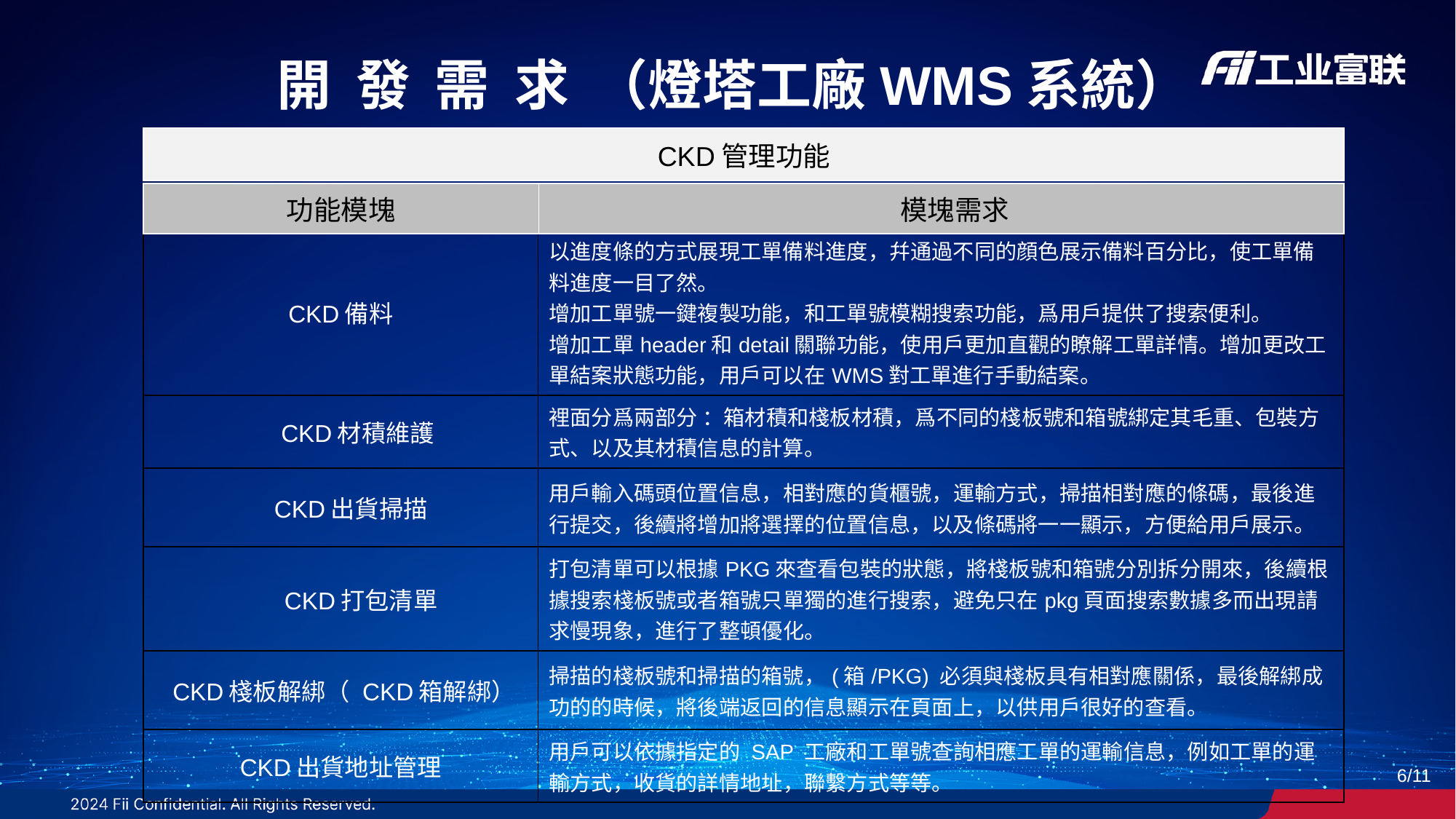

開  發  需  求  （燈塔工廠WMS系統）
| CKD管理功能 |
| --- |
| 功能模塊 | 模塊需求 |
| --- | --- |
| CKD備料 | 以進度條的方式展現工單備料進度，幷通過不同的顔色展示備料百分比，使工單備料進度一目了然。 增加工單號一鍵複製功能，和工單號模糊搜索功能，爲用戶提供了搜索便利。 增加工單header和detail關聯功能，使用戶更加直觀的瞭解工單詳情。增加更改工單結案狀態功能，用戶可以在WMS對工單進行手動結案。 |
| --- | --- |
| CKD材積維護 | 裡面分爲兩部分 ：箱材積和棧板材積，爲不同的棧板號和箱號綁定其毛重、包裝方式、以及其材積信息的計算。 |
| CKD出貨掃描 | 用戶輸入碼頭位置信息，相對應的貨櫃號，運輸方式，掃描相對應的條碼，最後進行提交，後續將增加將選擇的位置信息，以及條碼將一一顯示，方便給用戶展示。 |
| CKD打包清單 | 打包清單可以根據PKG來查看包裝的狀態，將棧板號和箱號分別拆分開來，後續根據搜索棧板號或者箱號只單獨的進行搜索，避免只在pkg頁面搜索數據多而出現請求慢現象，進行了整頓優化。 |
| CKD棧板解綁（ CKD箱解綁） | 掃描的棧板號和掃描的箱號，(箱/PKG) 必須與棧板具有相對應關係，最後解綁成功的的時候，將後端返回的信息顯示在頁面上，以供用戶很好的查看。 |
| CKD出貨地址管理 | 用戶可以依據指定的 SAP 工廠和工單號查詢相應工單的運輸信息，例如工單的運輸方式，收貨的詳情地址，聯繫方式等等。 |
6/11